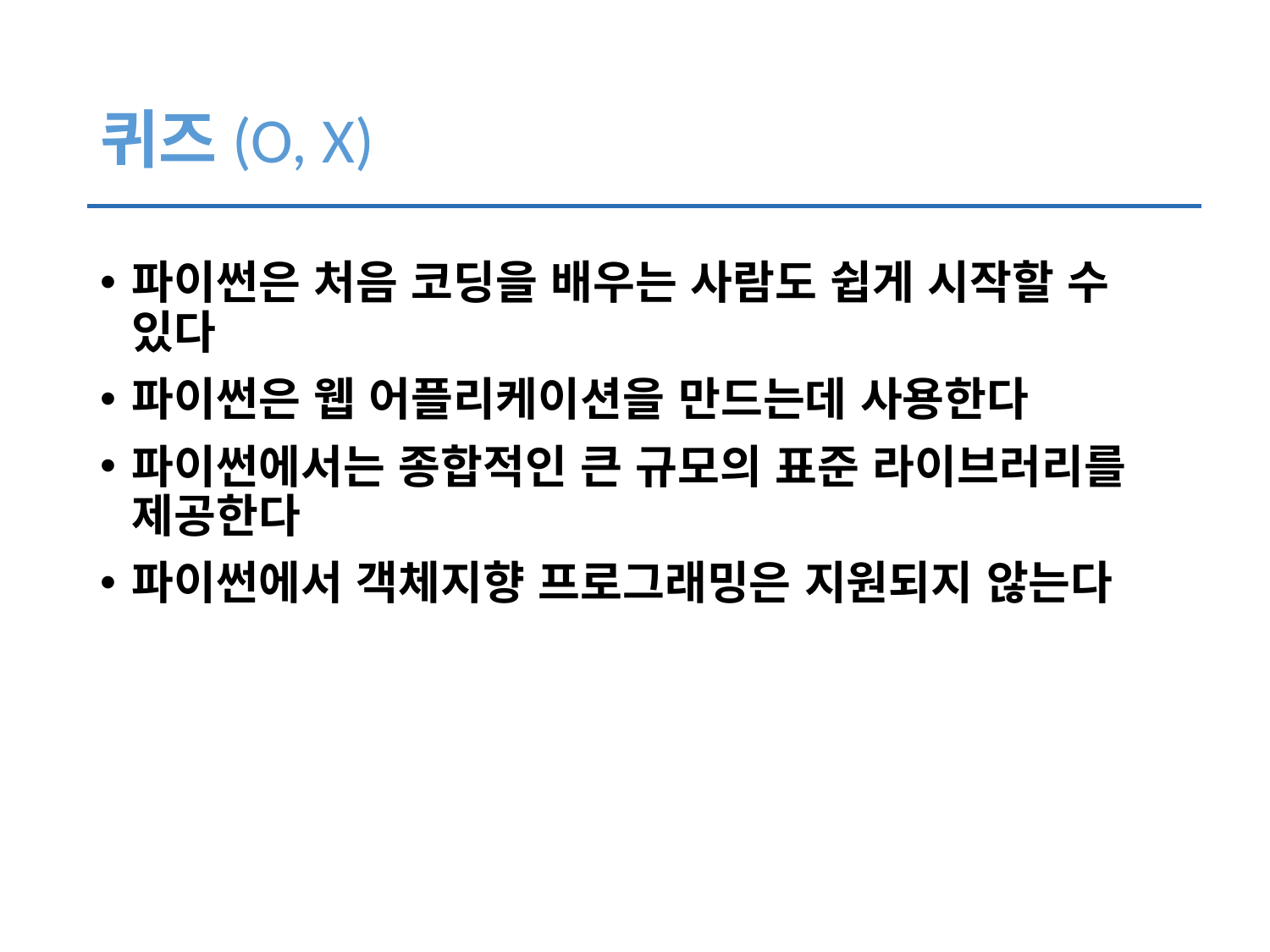

# 퀴즈(O, X)
파이썬은 처음 코딩을 배우는 사람도 쉽게 시작할 수 있다
파이썬은 웹 어플리케이션을 만드는데 사용한다
파이썬에서는 종합적인 큰 규모의 표준 라이브러리를 제공한다
파이썬에서 객체지향 프로그래밍은 지원되지 않는다